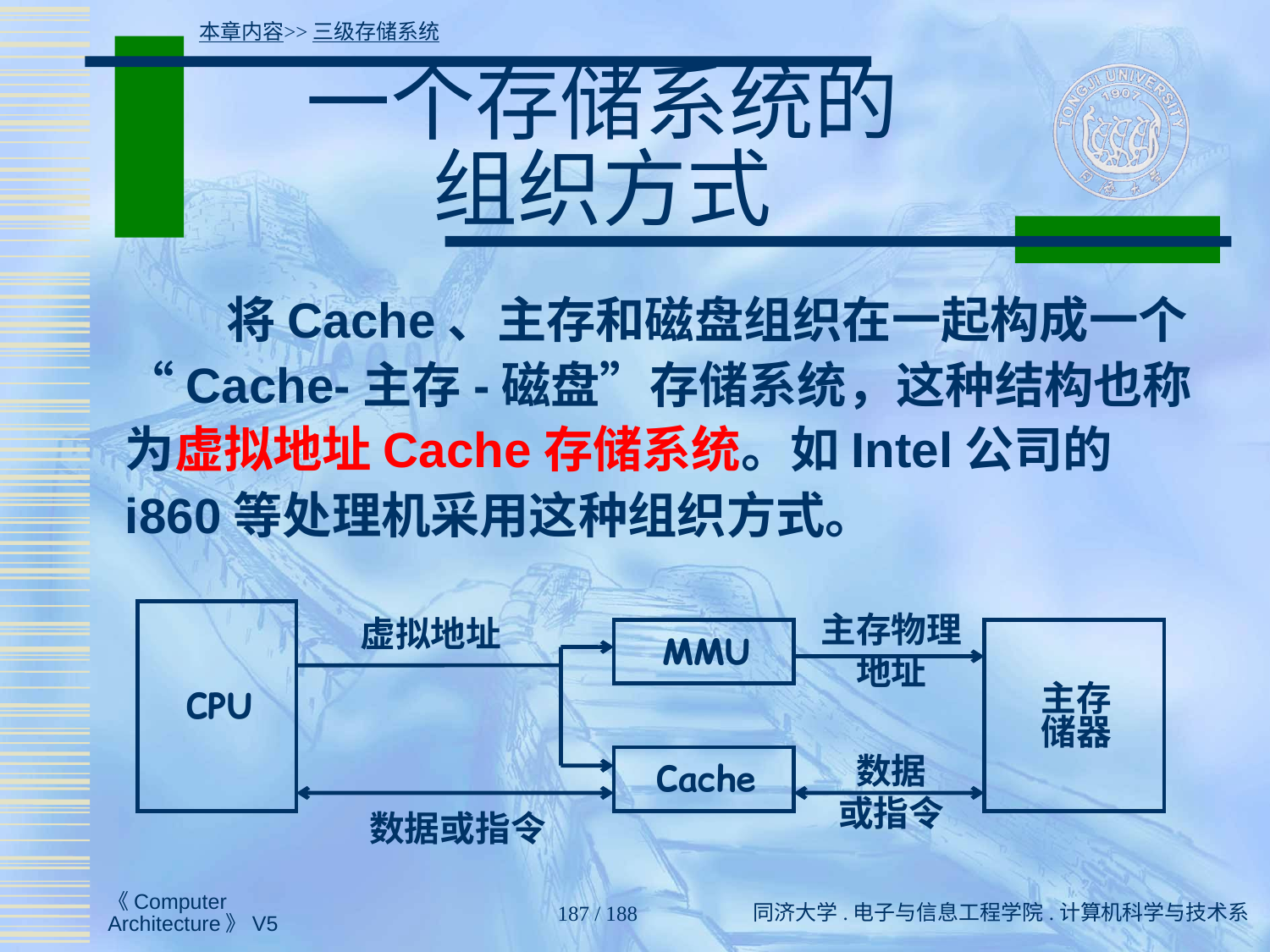

本章内容>>三级存储系统
# 一个存储系统的 组织方式
        将Cache、主存和磁盘组织在一起构成一个“Cache-主存-磁盘”存储系统，这种结构也称为虚拟地址Cache存储系统。如Intel公司的i860等处理机采用这种组织方式。
主存物理
地址
CPU
虚拟地址
MMU
主存
储器

数据
或指令
Cache

数据或指令